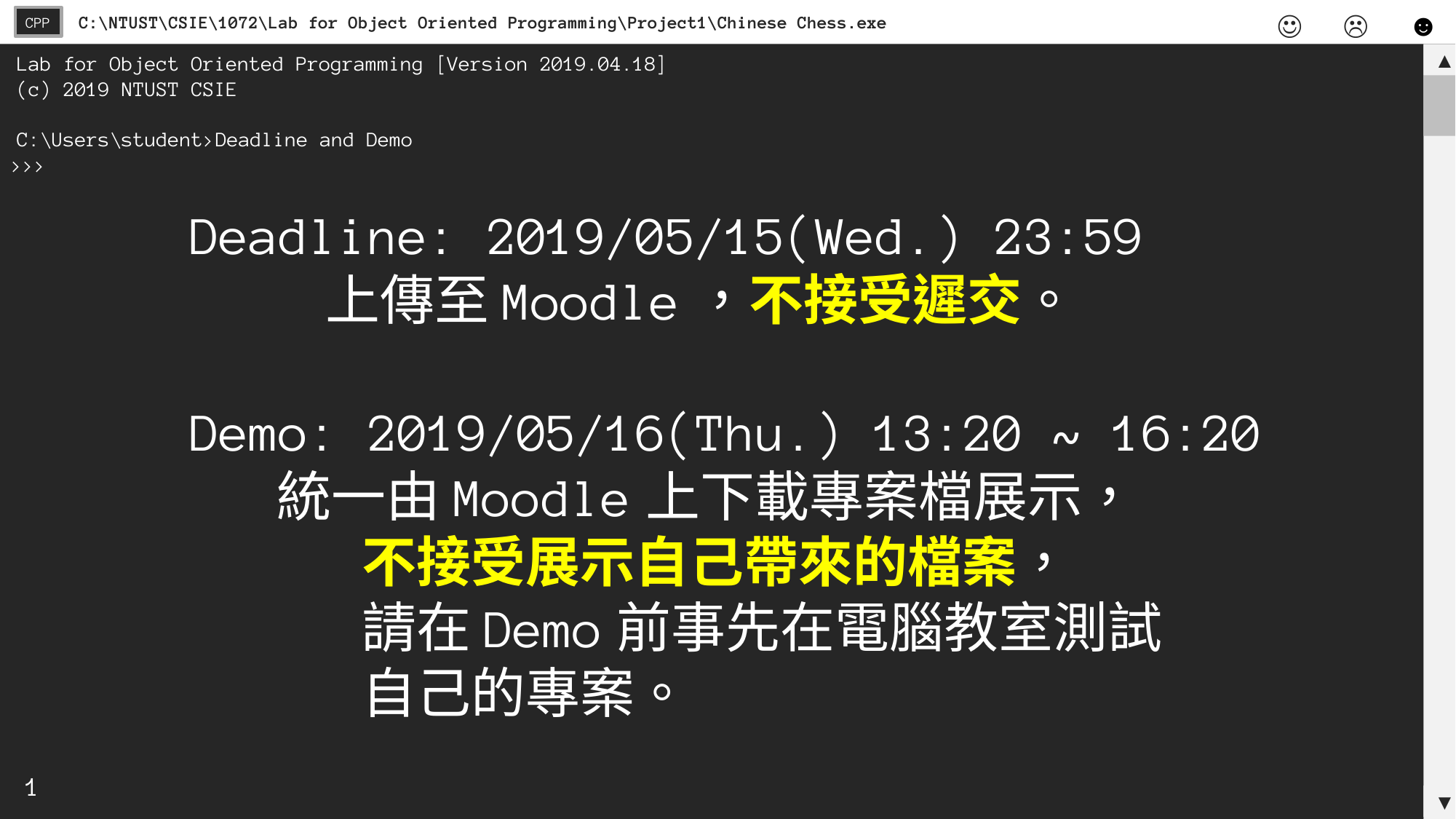

☻
☺
☹
C:\NTUST\CSIE\1072\Lab for Object Oriented Programming\Project1\Chinese Chess.exe
CPP
Lab for Object Oriented Programming [Version 2019.04.18]
(c) 2019 NTUST CSIE

C:\Users\student>

▲

Deadline and Demo
>>>
Deadline: 2019/05/15(Wed.) 23:59
          上傳至Moodle，不接受遲交。

Demo: 2019/05/16(Thu.) 13:20 ~ 16:20
      統一由Moodle上下載專案檔展示，
             不接受展示自己帶來的檔案，
             請在Demo前事先在電腦教室測試
             自己的專案。
1
▼